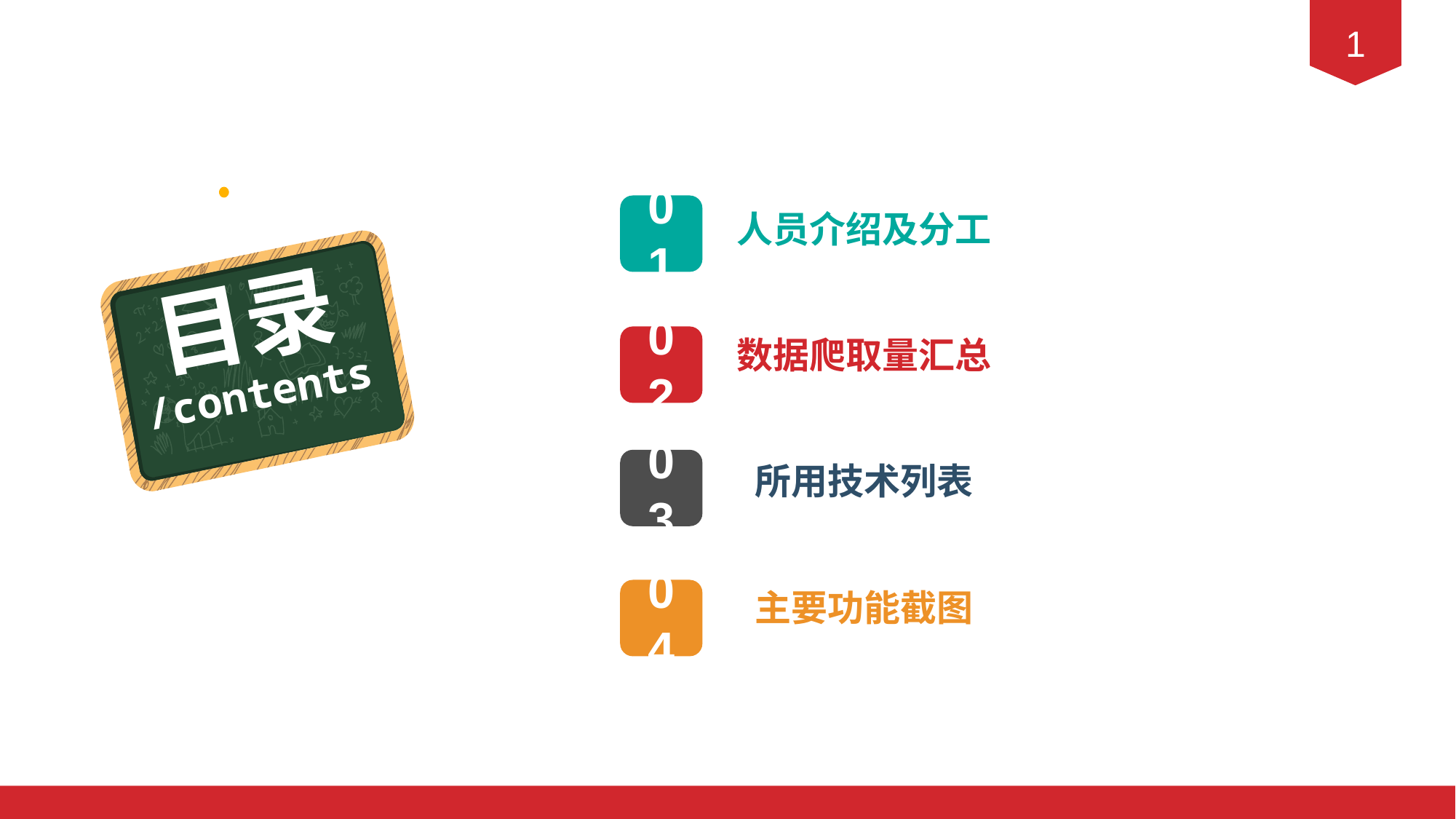

1

01
人员介绍及分工
目录
/contents
02
数据爬取量汇总
03
所用技术列表
04
主要功能截图